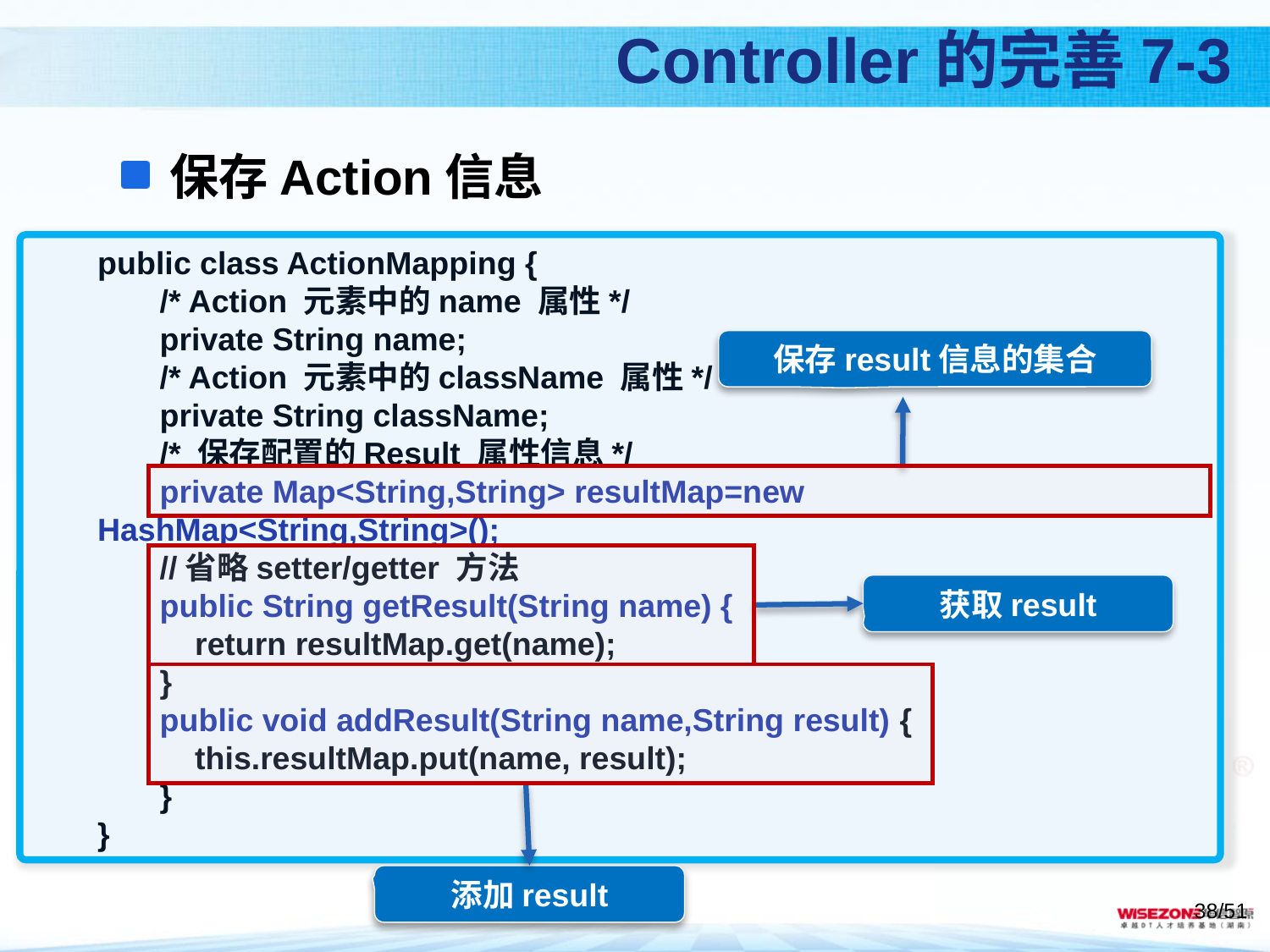

# Controller的完善7-3
保存Action信息
public class ActionMapping {
       /* Action 元素中的name 属性*/
       private String name;
       /* Action 元素中的className 属性*/
       private String className;
       /* 保存配置的Result 属性信息*/
       private Map<String,String> resultMap=new HashMap<String,String>();
       //省略setter/getter 方法
       public String getResult(String name) {
	    return resultMap.get(name);
       }
       public void addResult(String name,String result) {
	    this.resultMap.put(name, result);
       }
}
保存result信息的集合

获取result

添加result
38/51